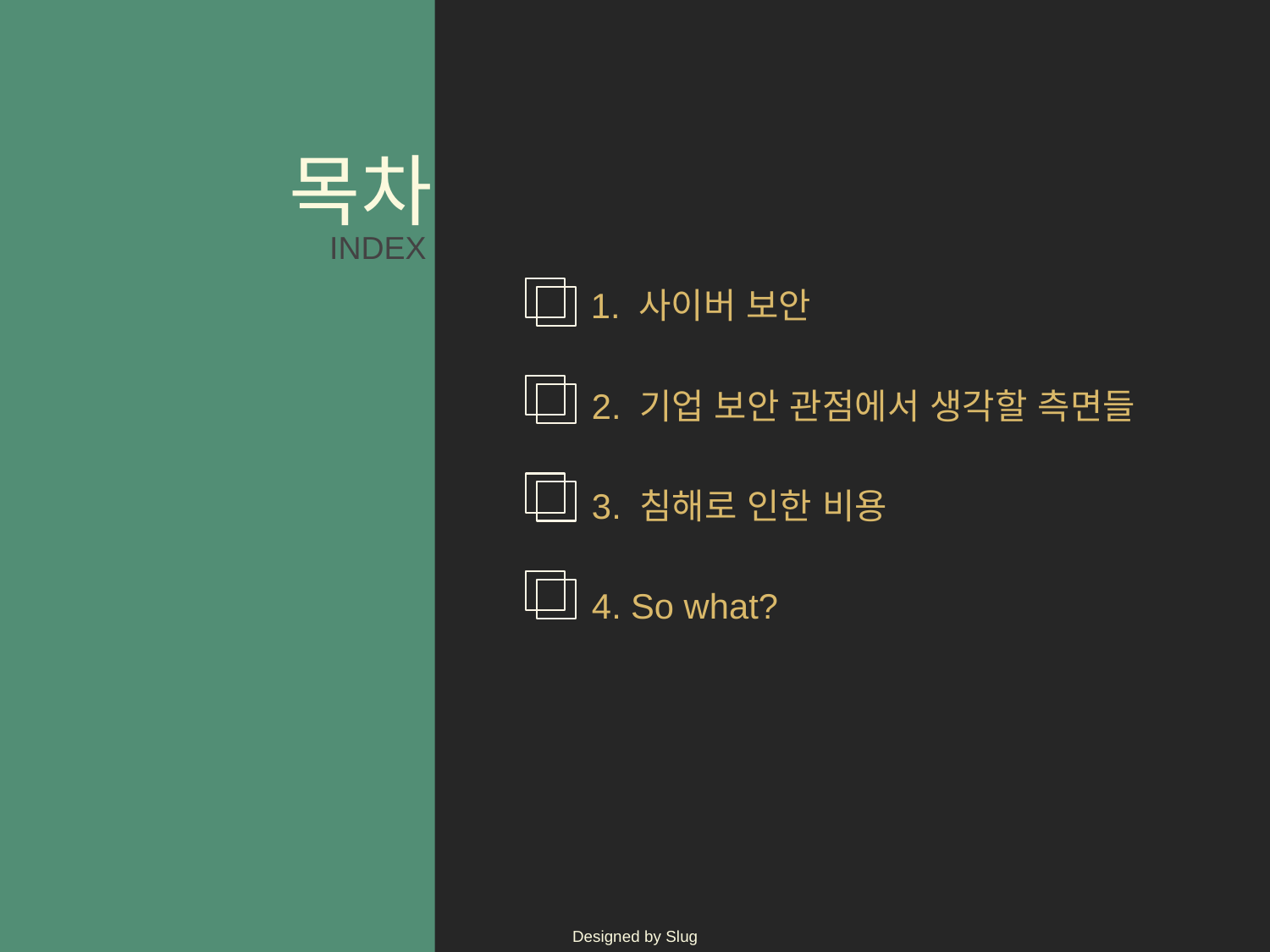

목차
INDEX
1. 사이버 보안

2. 기업 보안 관점에서 생각할 측면들

3. 침해로 인한 비용

4. So what?